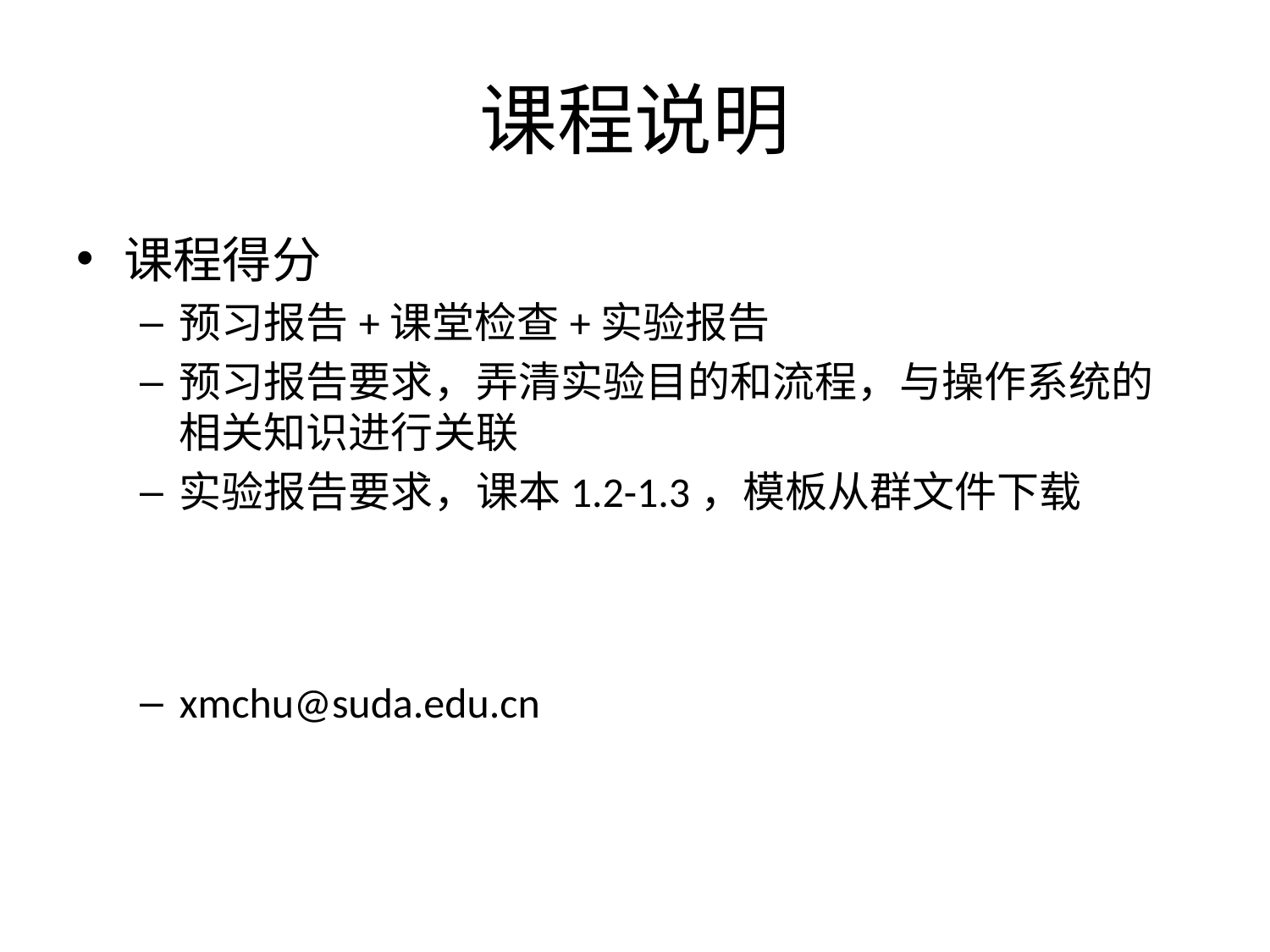

# 课程说明
课程得分
预习报告+课堂检查+实验报告
预习报告要求，弄清实验目的和流程，与操作系统的相关知识进行关联
实验报告要求，课本1.2-1.3，模板从群文件下载

xmchu@suda.edu.cn